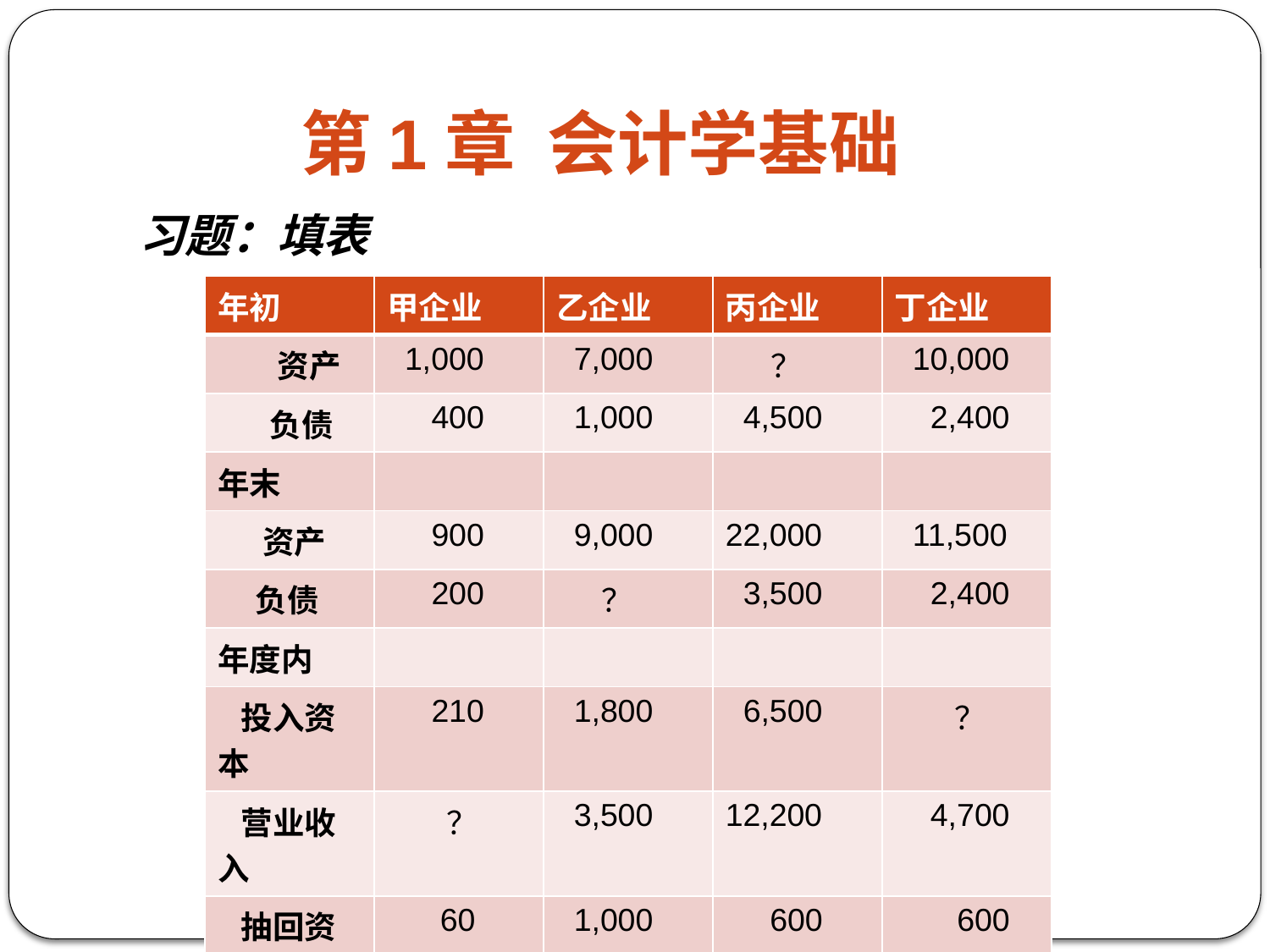

# 第1章  会计学基础
习题：填表

| 年初 | 甲企业 | 乙企业 | 丙企业 | 丁企业 |
| --- | --- | --- | --- | --- |
| 资产 | 1,000 | 7,000 | ？ | 10,000 |
| 负债 | 400 | 1,000 | 4,500 | 2,400 |
| 年末 |  |  |  |  |
| 资产 | 900 | 9,000 | 22,000 | 11,500 |
| 负债 | 200 | ？ | 3,500 | 2,400 |
| 年度内 |  |  |  |  |
| 投入资本 | 210 | 1,800 | 6,500 | ？ |
| 营业收入 | ？ | 3,500 | 12,200 | 4,700 |
| 抽回资本 | 60 | 1,000 | 600 | 600 |
| 营业费用 | 330 | 2,700 | 9,100 | 3,100 |